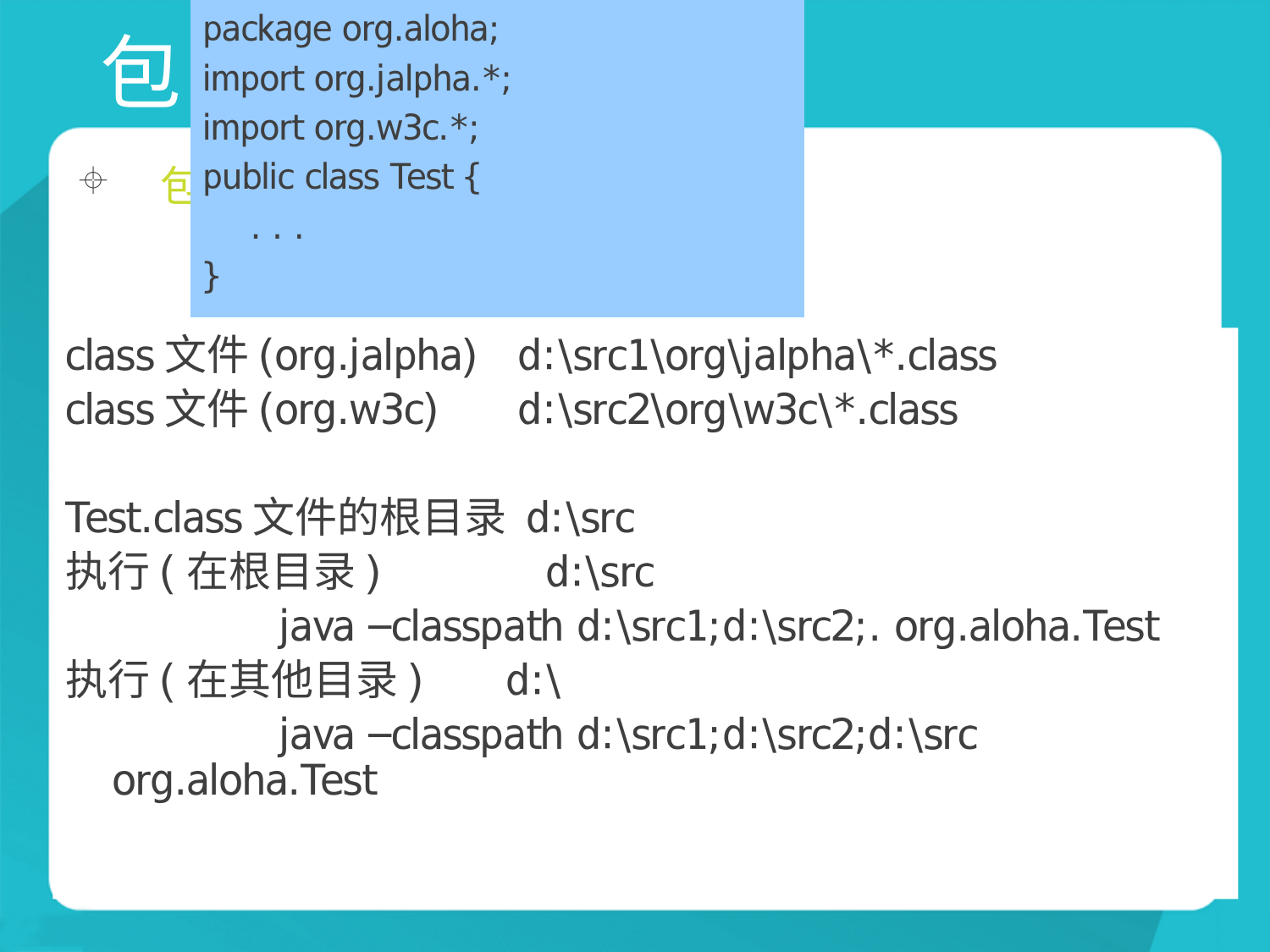

# 包 (package)
package org.aloha;
import org.jalpha.*;
import org.w3c.*;
public class Test {
	. . .
}
包与Java文件的对应关系

class文件(org.jalpha)   d:\src1\org\jalpha\*.class
class文件(org.w3c)      d:\src2\org\w3c\*.class

Test.class文件的根目录 d:\src
执行(在根目录) 	    d:\src
		   java –classpath d:\src1;d:\src2;. org.aloha.Test
执行(在其他目录) 	 d:\
		   java –classpath d:\src1;d:\src2;d:\src org.aloha.Test

133